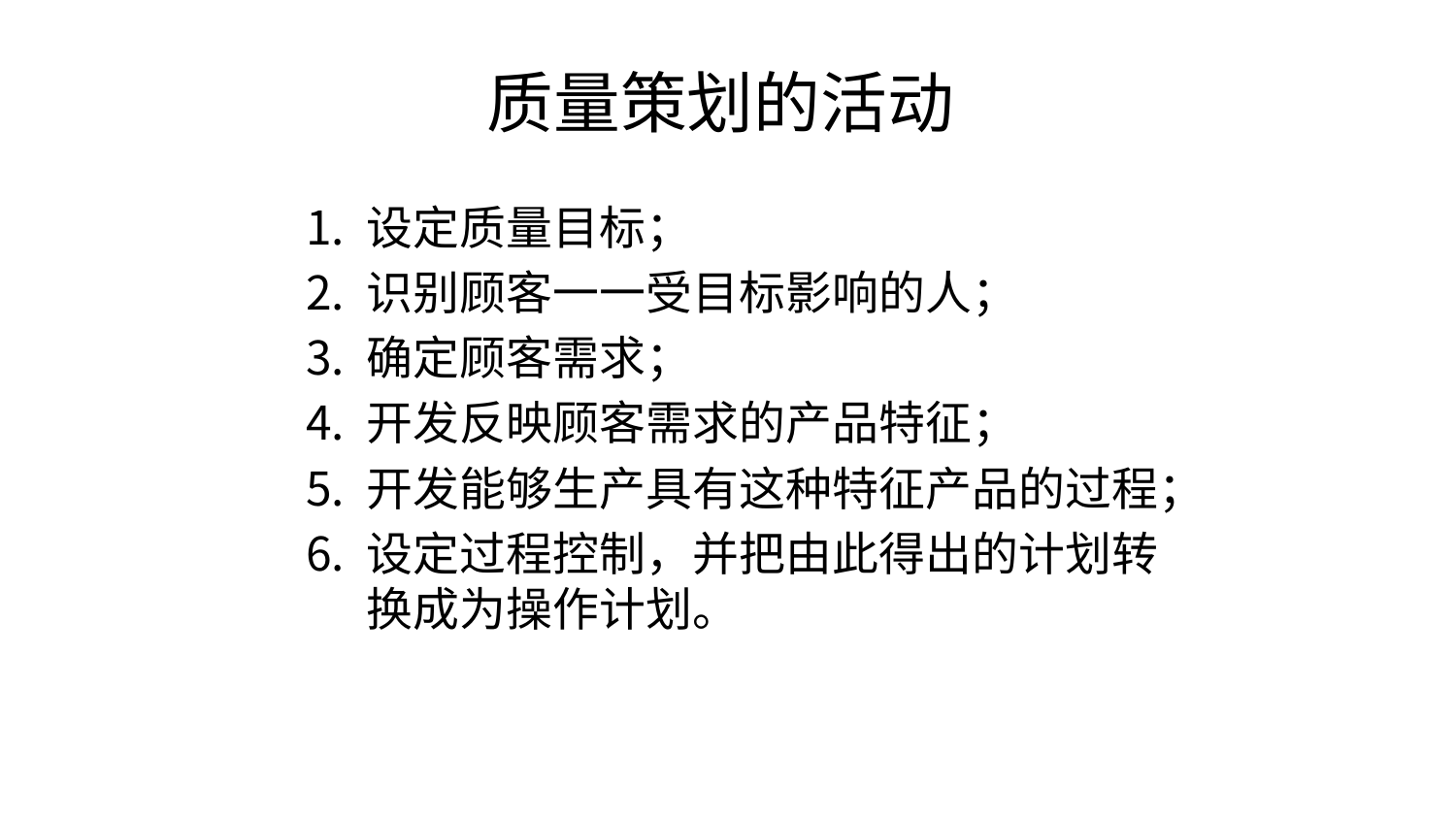

# 质量策划的活动
设定质量目标；
识别顾客一一受目标影响的人；
确定顾客需求；
开发反映顾客需求的产品特征；
开发能够生产具有这种特征产品的过程；
设定过程控制，并把由此得出的计划转换成为操作计划。